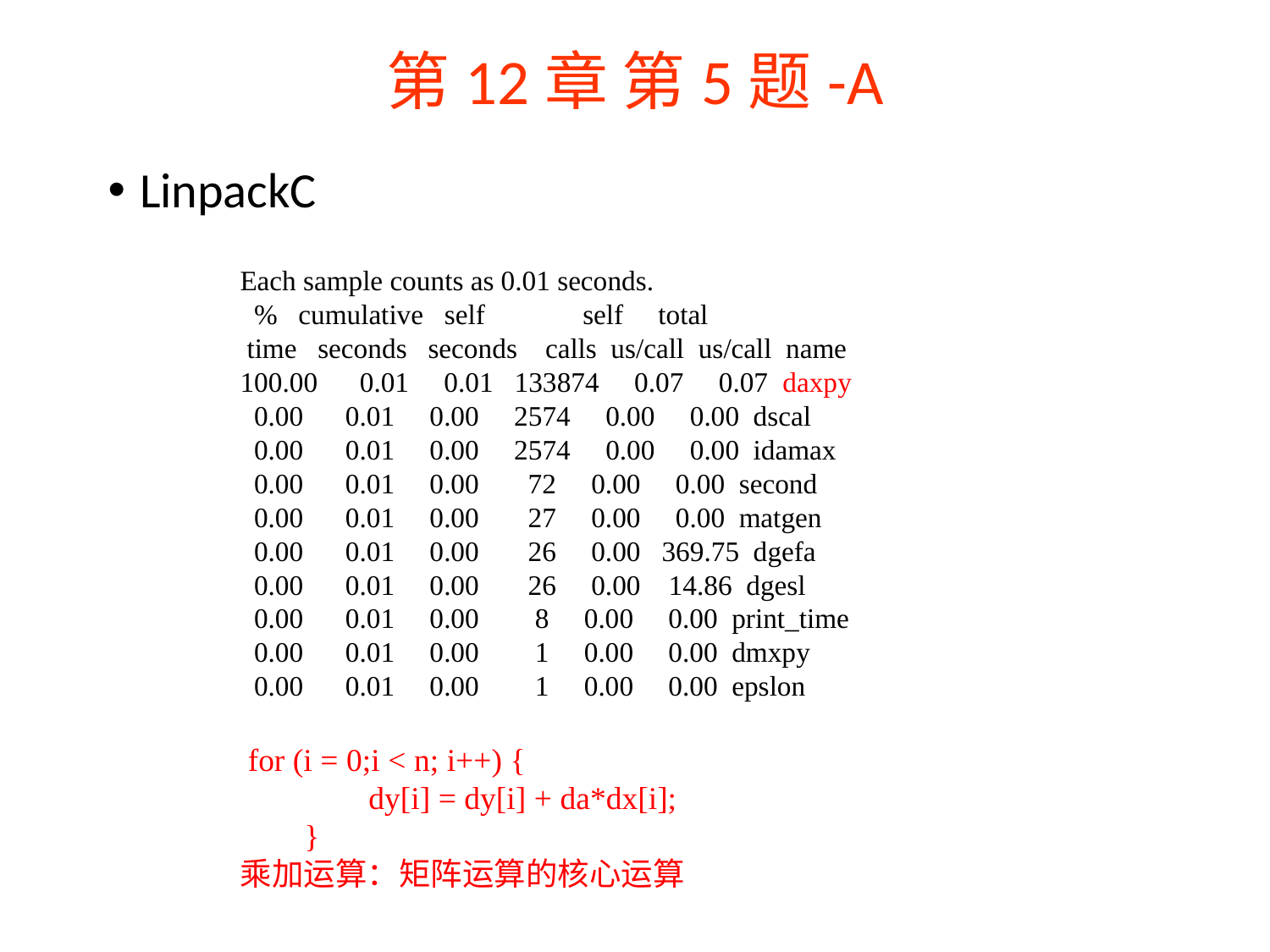

# 第12章 第5题-A
LinpackC
Each sample counts as 0.01 seconds.
  %   cumulative   self              self     total
 time   seconds   seconds    calls  us/call  us/call  name
100.00      0.01     0.01   133874     0.07     0.07  daxpy
  0.00      0.01     0.00     2574     0.00     0.00  dscal
  0.00      0.01     0.00     2574     0.00     0.00  idamax
  0.00      0.01     0.00       72     0.00     0.00  second
  0.00      0.01     0.00       27     0.00     0.00  matgen
  0.00      0.01     0.00       26     0.00   369.75  dgefa
  0.00      0.01     0.00       26     0.00    14.86  dgesl
  0.00      0.01     0.00        8     0.00     0.00  print_time
  0.00      0.01     0.00        1     0.00     0.00  dmxpy
  0.00      0.01     0.00        1     0.00     0.00  epslon

 for (i = 0;i < n; i++) {
                dy[i] = dy[i] + da*dx[i];
        }
乘加运算：矩阵运算的核心运算